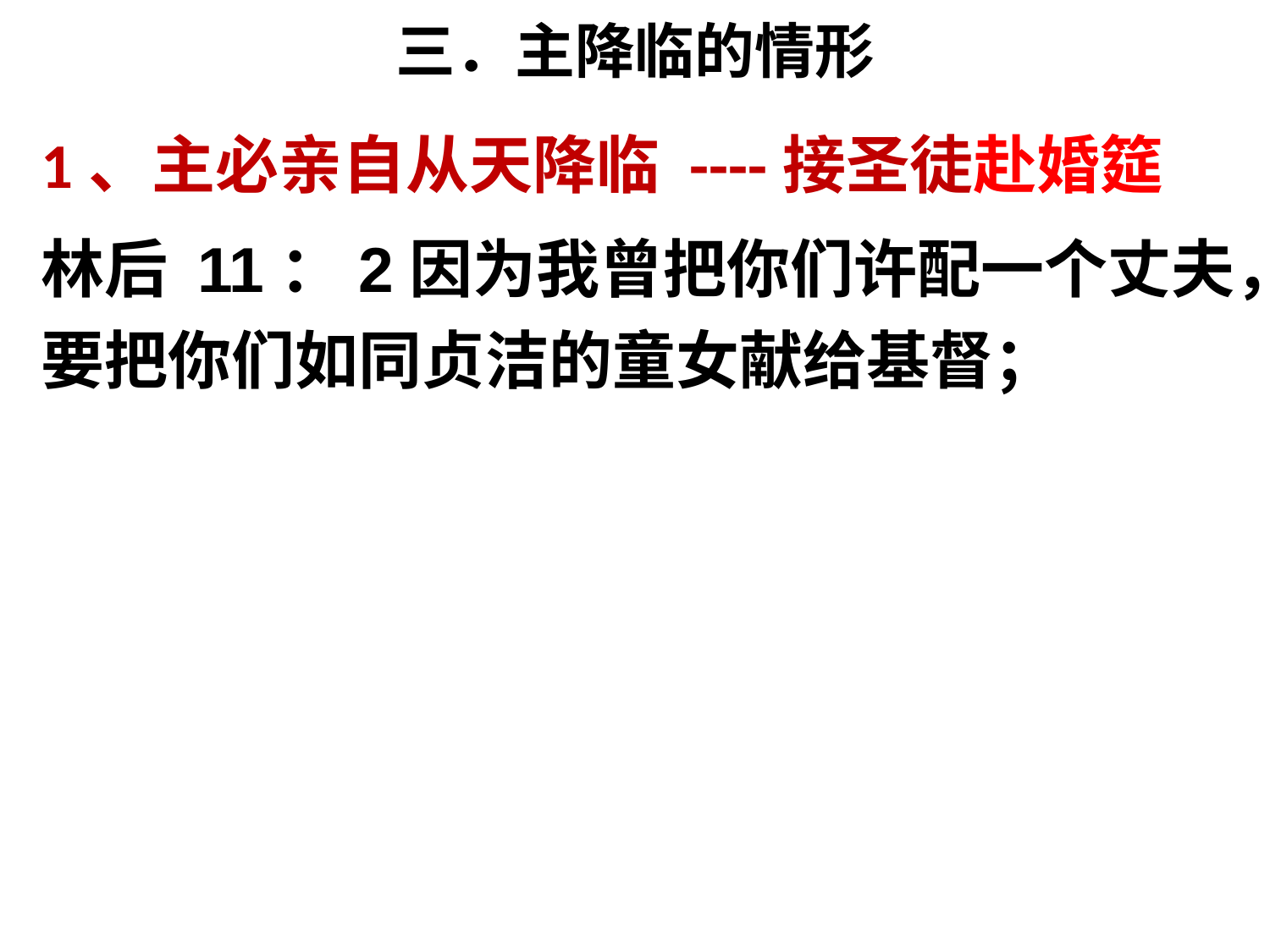

# 三．主降临的情形
1、主必亲自从天降临 ----接圣徒赴婚筵
林后 11：2因为我曾把你们许配一个丈夫，要把你们如同贞洁的童女献给基督；